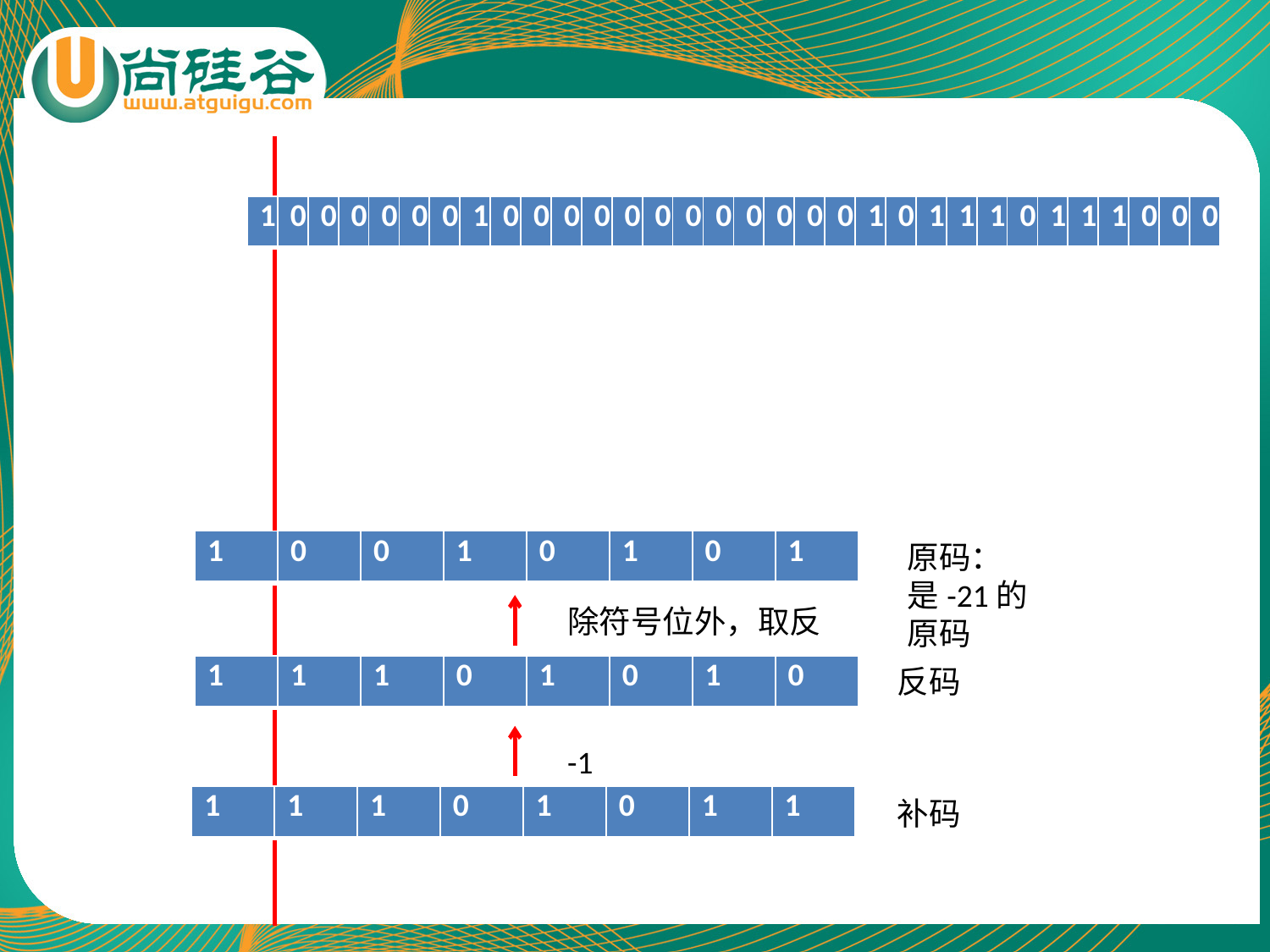

| 1 | 0 | 0 | 0 | 0 | 0 | 0 | 1 | 0 | 0 | 0 | 0 | 0 | 0 | 0 | 0 | 0 | 0 | 0 | 0 | 1 | 0 | 1 | 1 | 1 | 0 | 1 | 1 | 1 | 0 | 0 | 0 |
| --- | --- | --- | --- | --- | --- | --- | --- | --- | --- | --- | --- | --- | --- | --- | --- | --- | --- | --- | --- | --- | --- | --- | --- | --- | --- | --- | --- | --- | --- | --- | --- |
| 1 | 0 | 0 | 1 | 0 | 1 | 0 | 1 |
| --- | --- | --- | --- | --- | --- | --- | --- |
原码：是-21的原码
除符号位外，取反
| 1 | 1 | 1 | 0 | 1 | 0 | 1 | 0 |
| --- | --- | --- | --- | --- | --- | --- | --- |
反码
-1
| 1 | 1 | 1 | 0 | 1 | 0 | 1 | 1 |
| --- | --- | --- | --- | --- | --- | --- | --- |
补码